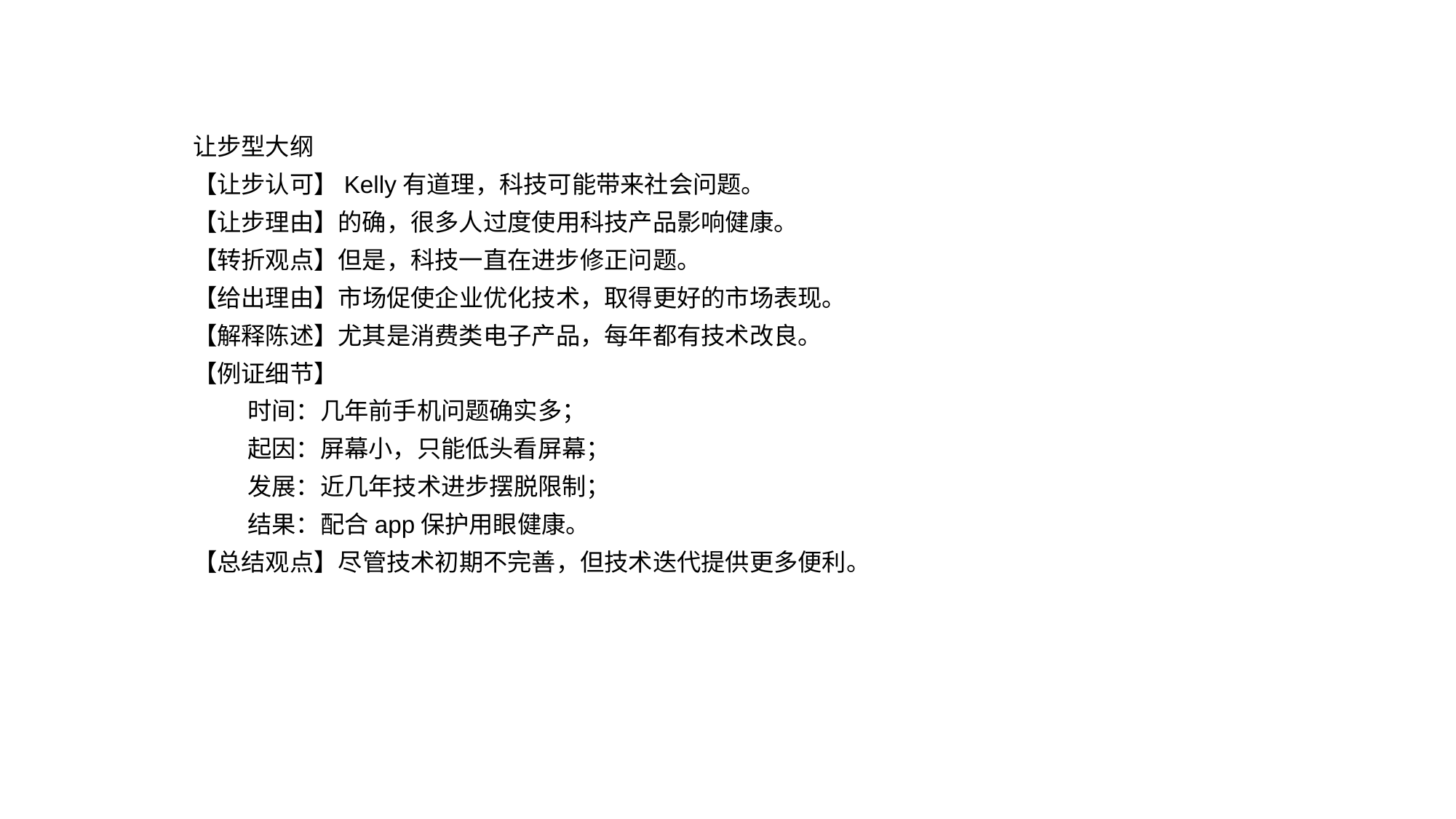

让步型大纲
【让步认可】Kelly有道理，科技可能带来社会问题。
【让步理由】的确，很多人过度使用科技产品影响健康。
【转折观点】但是，科技一直在进步修正问题。
【给出理由】市场促使企业优化技术，取得更好的市场表现。
【解释陈述】尤其是消费类电子产品，每年都有技术改良。
【例证细节】
时间：几年前手机问题确实多；
起因：屏幕小，只能低头看屏幕；
发展：近几年技术进步摆脱限制；
结果：配合app保护用眼健康。
【总结观点】尽管技术初期不完善，但技术迭代提供更多便利。